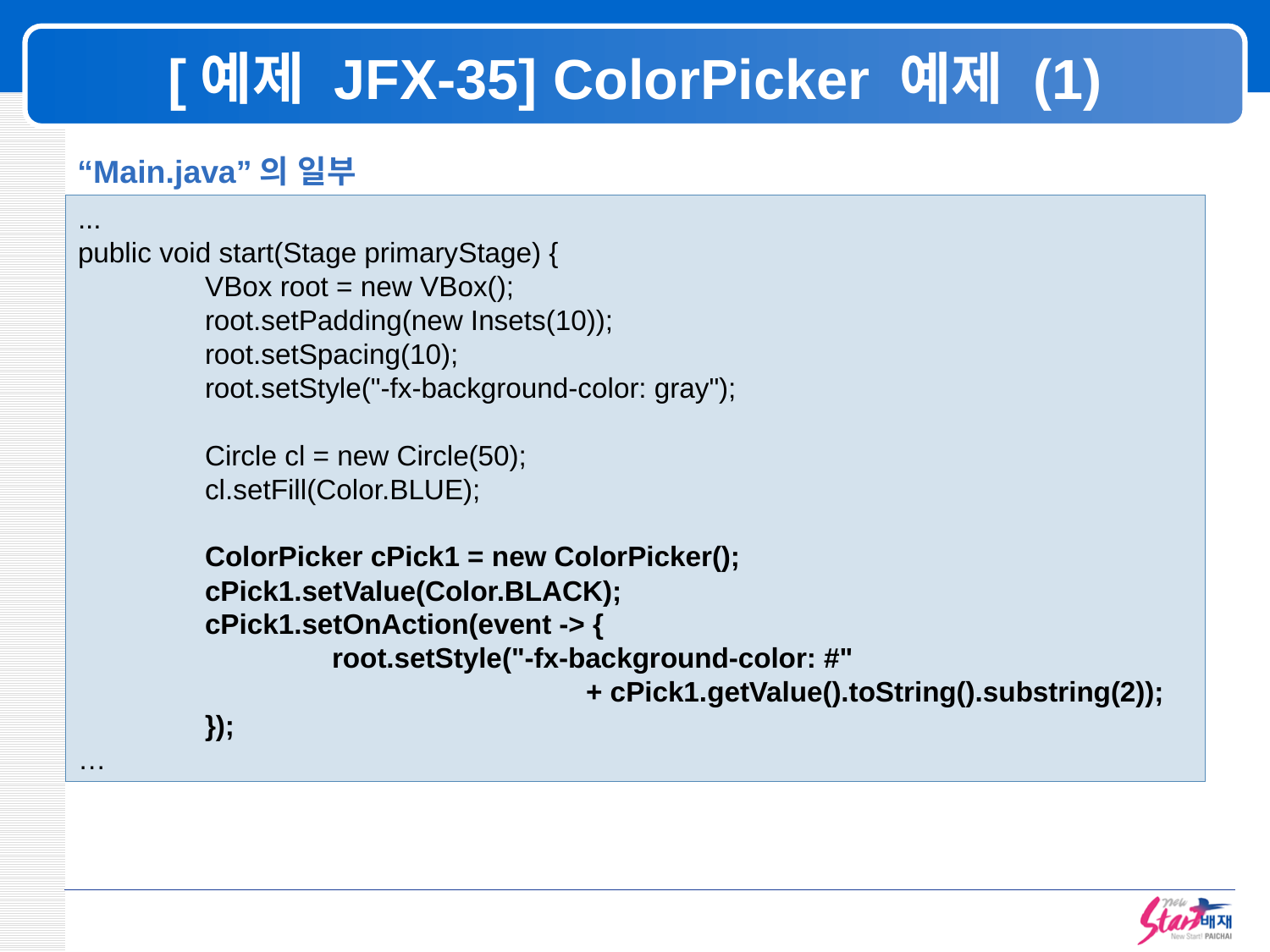

# [예제 JFX-35] ColorPicker 예제 (1)
“Main.java”의 일부
...
public void start(Stage primaryStage) {
	VBox root = new VBox();
	root.setPadding(new Insets(10));
	root.setSpacing(10);
	root.setStyle("-fx-background-color: gray");

	Circle cl = new Circle(50);
	cl.setFill(Color.BLUE);

	ColorPicker cPick1 = new ColorPicker();
	cPick1.setValue(Color.BLACK);
	cPick1.setOnAction(event -> {
		root.setStyle("-fx-background-color: #"
				+ cPick1.getValue().toString().substring(2));
	});
…